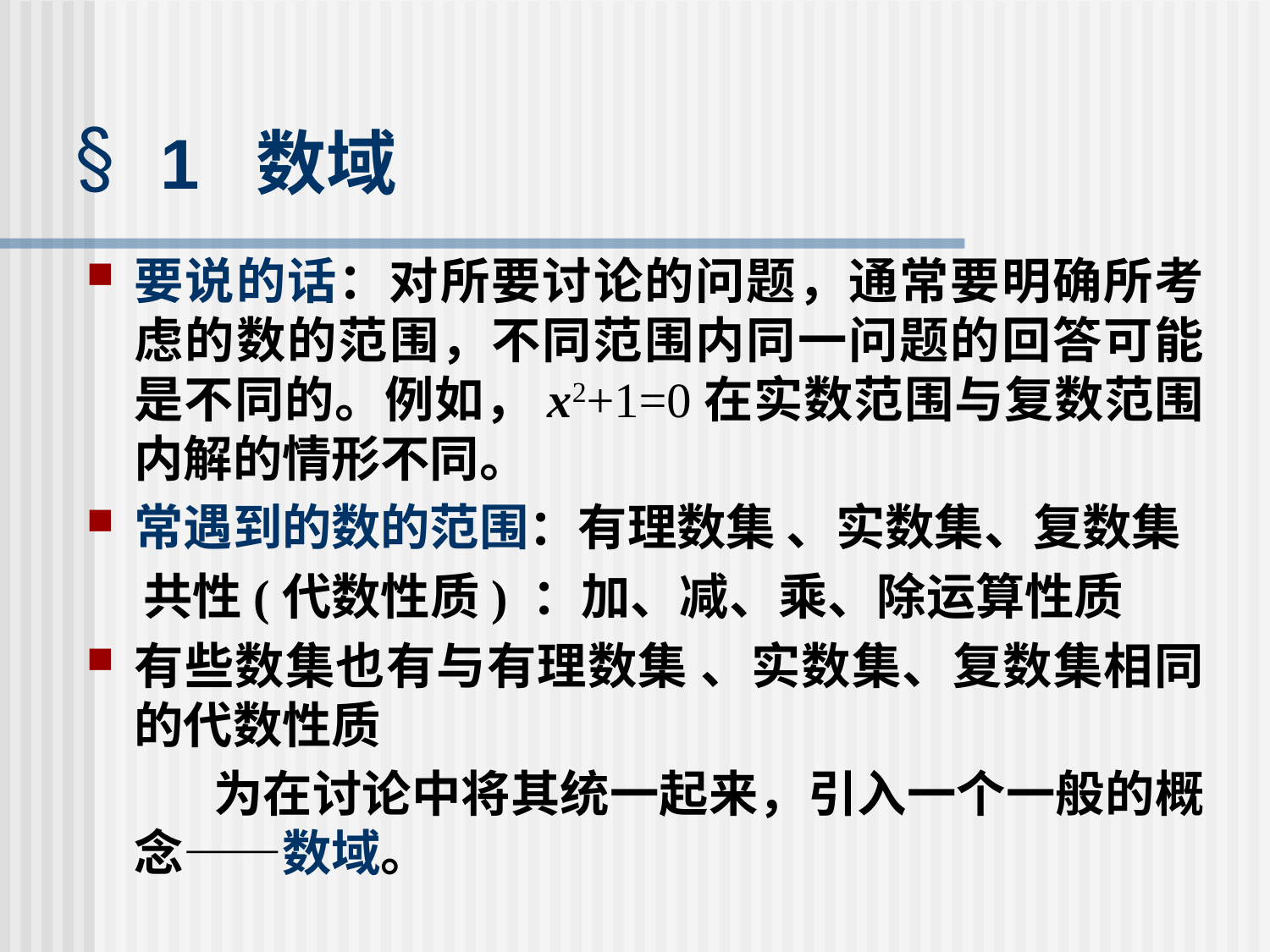

# 1  数域
要说的话：对所要讨论的问题，通常要明确所考虑的数的范围，不同范围内同一问题的回答可能是不同的。例如，x2+1=0在实数范围与复数范围内解的情形不同。
常遇到的数的范围：有理数集 、实数集、复数集
    共性(代数性质) ：加、减、乘、除运算性质
有些数集也有与有理数集 、实数集、复数集相同的代数性质
          为在讨论中将其统一起来，引入一个一般的概念——数域。